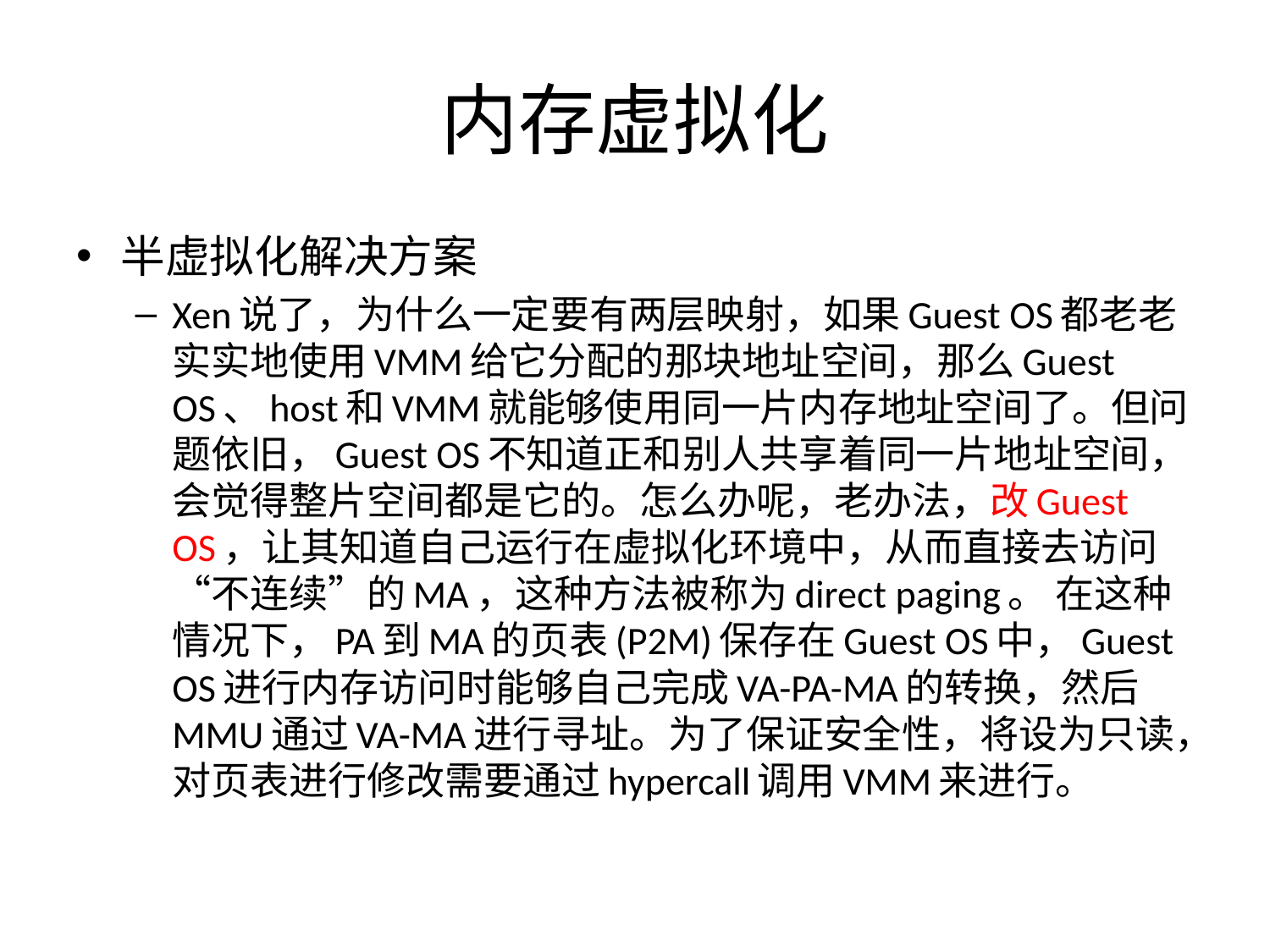

# 内存虚拟化
半虚拟化解决方案
Xen说了，为什么一定要有两层映射，如果Guest OS都老老实实地使用VMM给它分配的那块地址空间，那么Guest OS、host和VMM就能够使用同一片内存地址空间了。但问题依旧，Guest OS不知道正和别人共享着同一片地址空间，会觉得整片空间都是它的。怎么办呢，老办法，改Guest OS，让其知道自己运行在虚拟化环境中，从而直接去访问“不连续”的MA，这种方法被称为direct paging。 在这种情况下，PA到MA的页表(P2M)保存在Guest OS中，Guest OS进行内存访问时能够自己完成VA-PA-MA的转换，然后MMU通过VA-MA进行寻址。为了保证安全性，将设为只读，对页表进行修改需要通过hypercall调用VMM来进行。